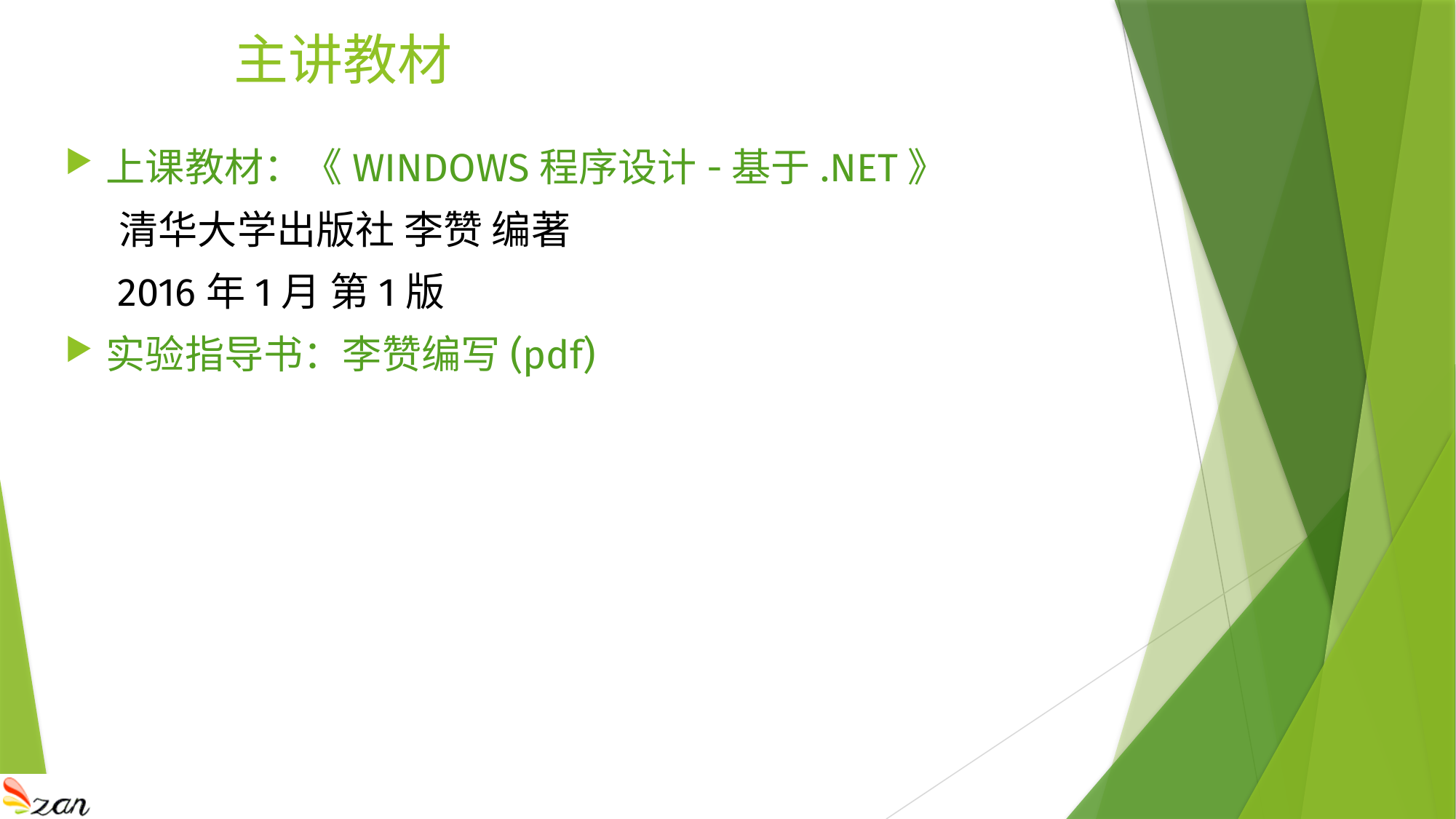

# 主讲教材
上课教材：《WINDOWS程序设计-基于.NET》
     清华大学出版社 李赞 编著
     2016年1月 第1版
实验指导书：李赞编写(pdf)